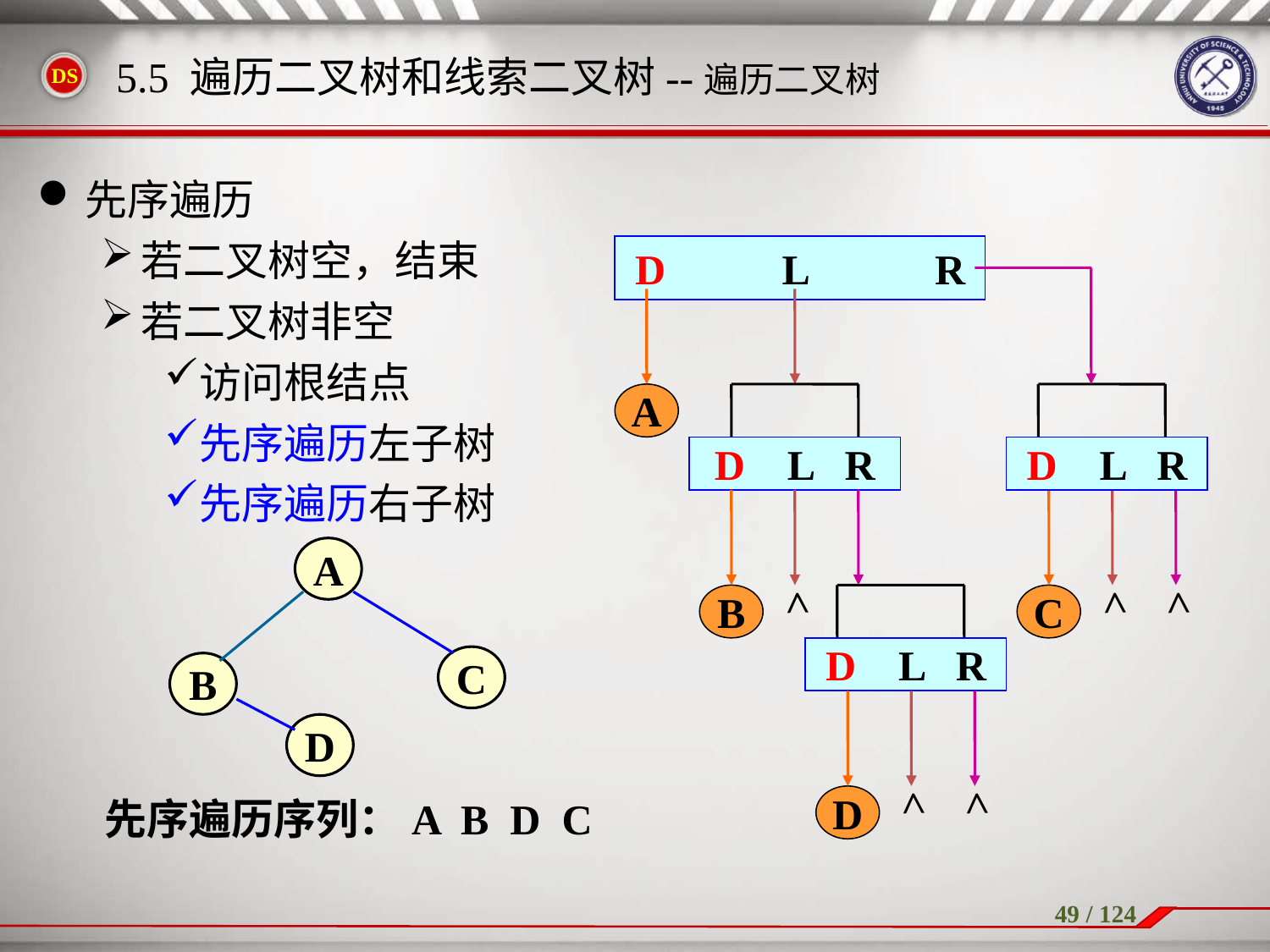

先序遍历
若二叉树空，结束
若二叉树非空
访问根结点
先序遍历左子树
先序遍历右子树
5.5 遍历二叉树和线索二叉树--遍历二叉树
D           L            R

D    L   R

A

D    L   R

B

>

D    L   R

C

>

>
A

C
B

D

D

>

>
先序遍历序列：A  B  D  C